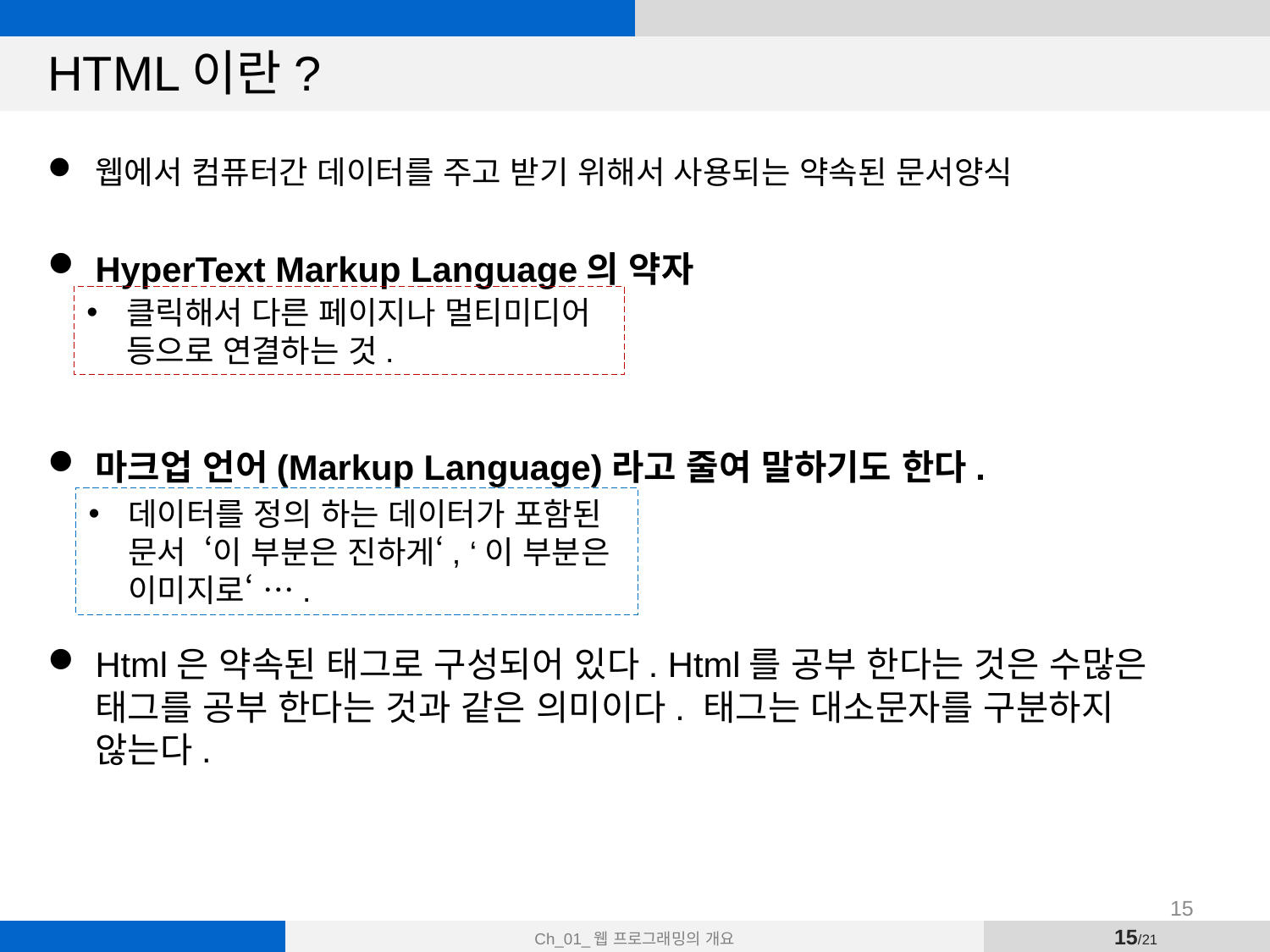

# HTML이란?
웹에서 컴퓨터간 데이터를 주고 받기 위해서 사용되는 약속된 문서양식

HyperText Markup Language의 약자

마크업 언어(Markup Language)라고 줄여 말하기도 한다.

Html은 약속된 태그로 구성되어 있다. Html를 공부 한다는 것은 수많은 태그를 공부 한다는 것과 같은 의미이다. 태그는 대소문자를 구분하지 않는다.

클릭해서 다른 페이지나 멀티미디어 등으로 연결하는 것.
데이터를 정의 하는 데이터가 포함된 문서  ‘이 부분은 진하게‘, ‘이 부분은 이미지로‘ ….
15